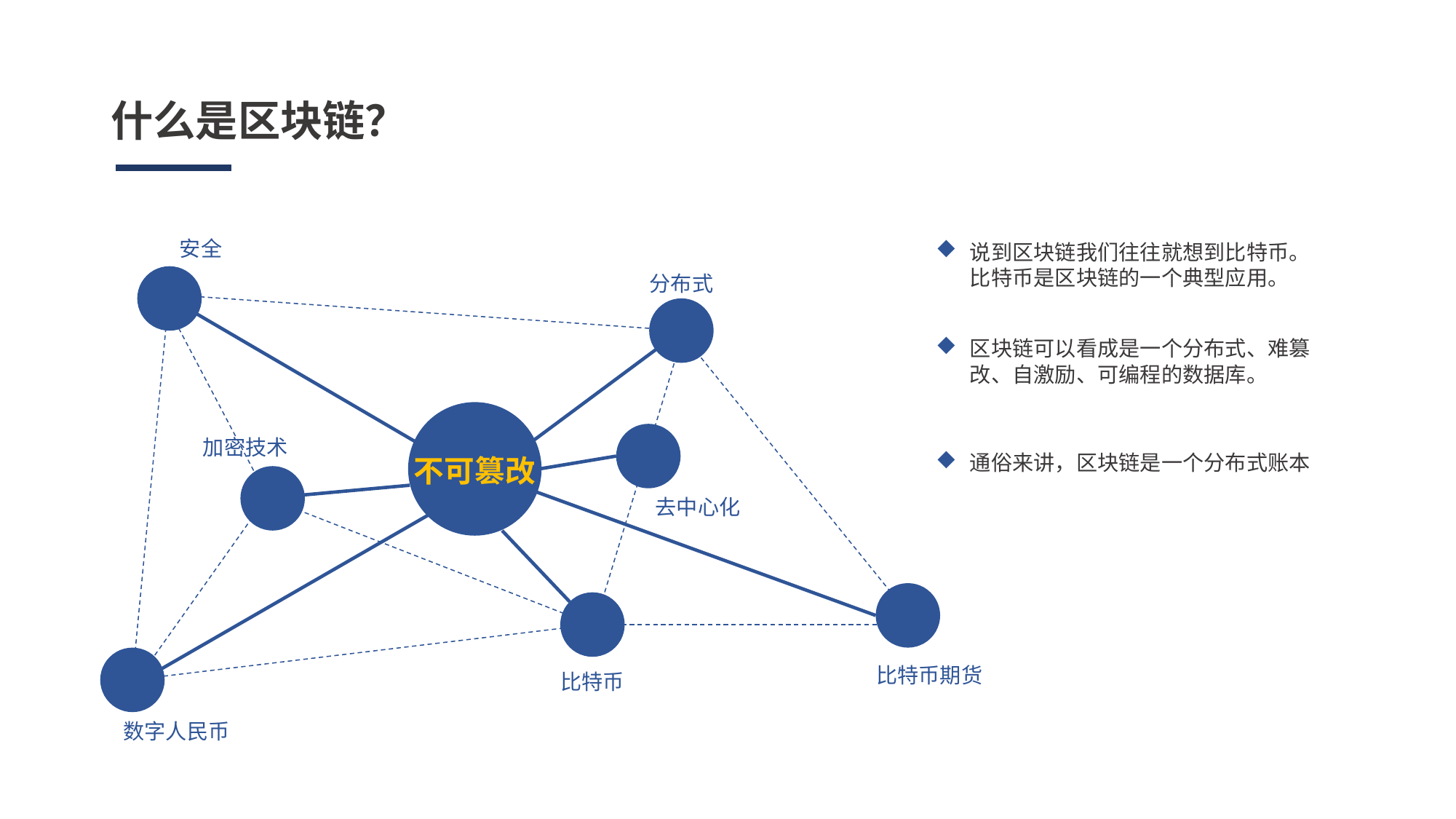

# 什么是区块链？
安全
说到区块链我们往往就想到比特币。比特币是区块链的一个典型应用。

分布式

区块链可以看成是一个分布式、难篡改、自激励、可编程的数据库。

加密技术
通俗来讲，区块链是一个分布式账本
不可篡改

去中心化

比特币期货
比特币
数字人民币